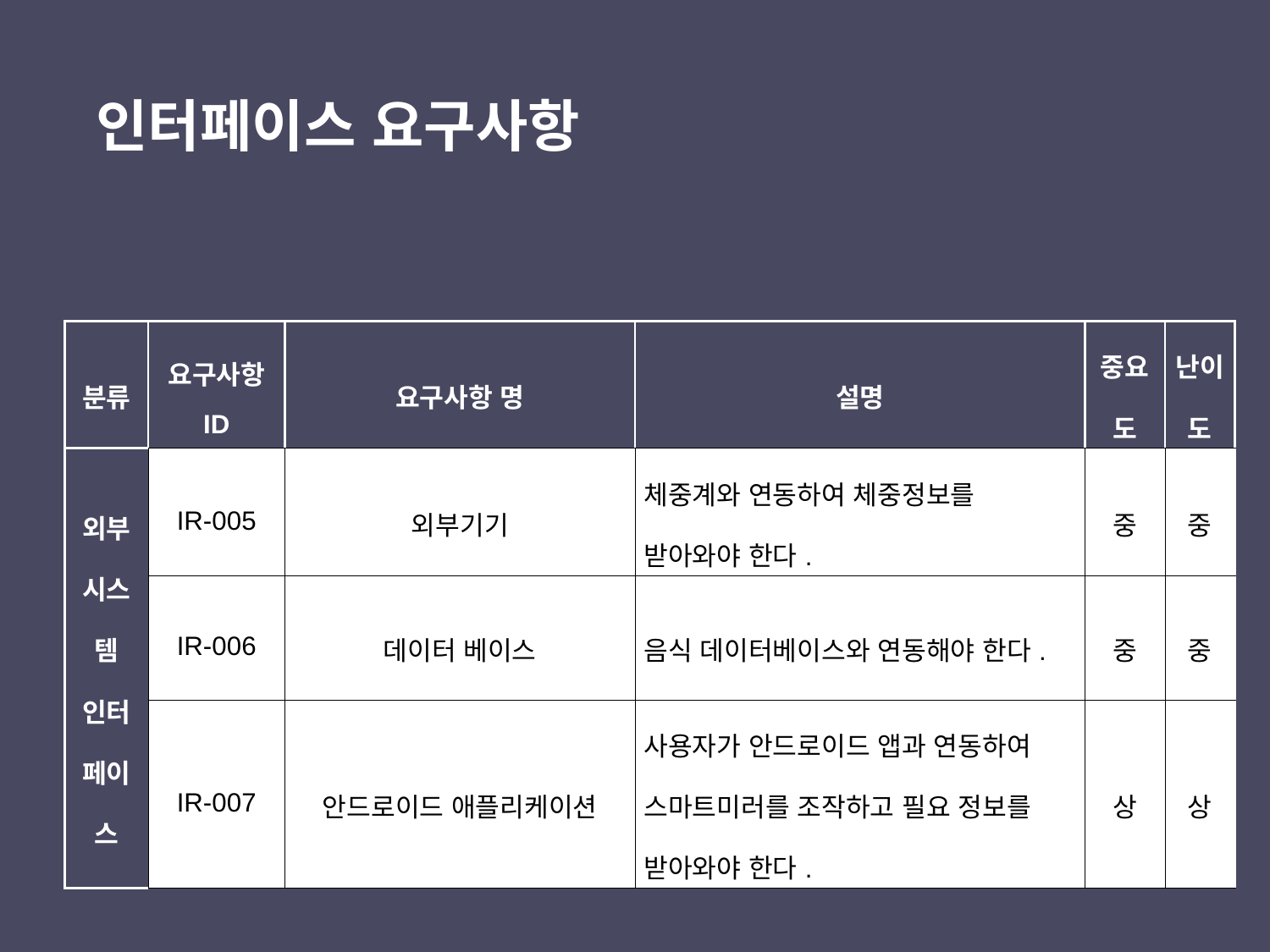

인터페이스 요구사항

| 분류 | 요구사항 ID | 요구사항 명 | 설명 | 중요도 | 난이도 |
| --- | --- | --- | --- | --- | --- |
| 외부 시스템 인터페이스 | IR-005 | 외부기기 | 체중계와 연동하여 체중정보를 받아와야 한다. | 중 | 중 |
|  | IR-006 | 데이터 베이스 | 음식 데이터베이스와 연동해야 한다. | 중 | 중 |
|  | IR-007 | 안드로이드 애플리케이션 | 사용자가 안드로이드 앱과 연동하여 스마트미러를 조작하고 필요 정보를 받아와야 한다. | 상 | 상 |